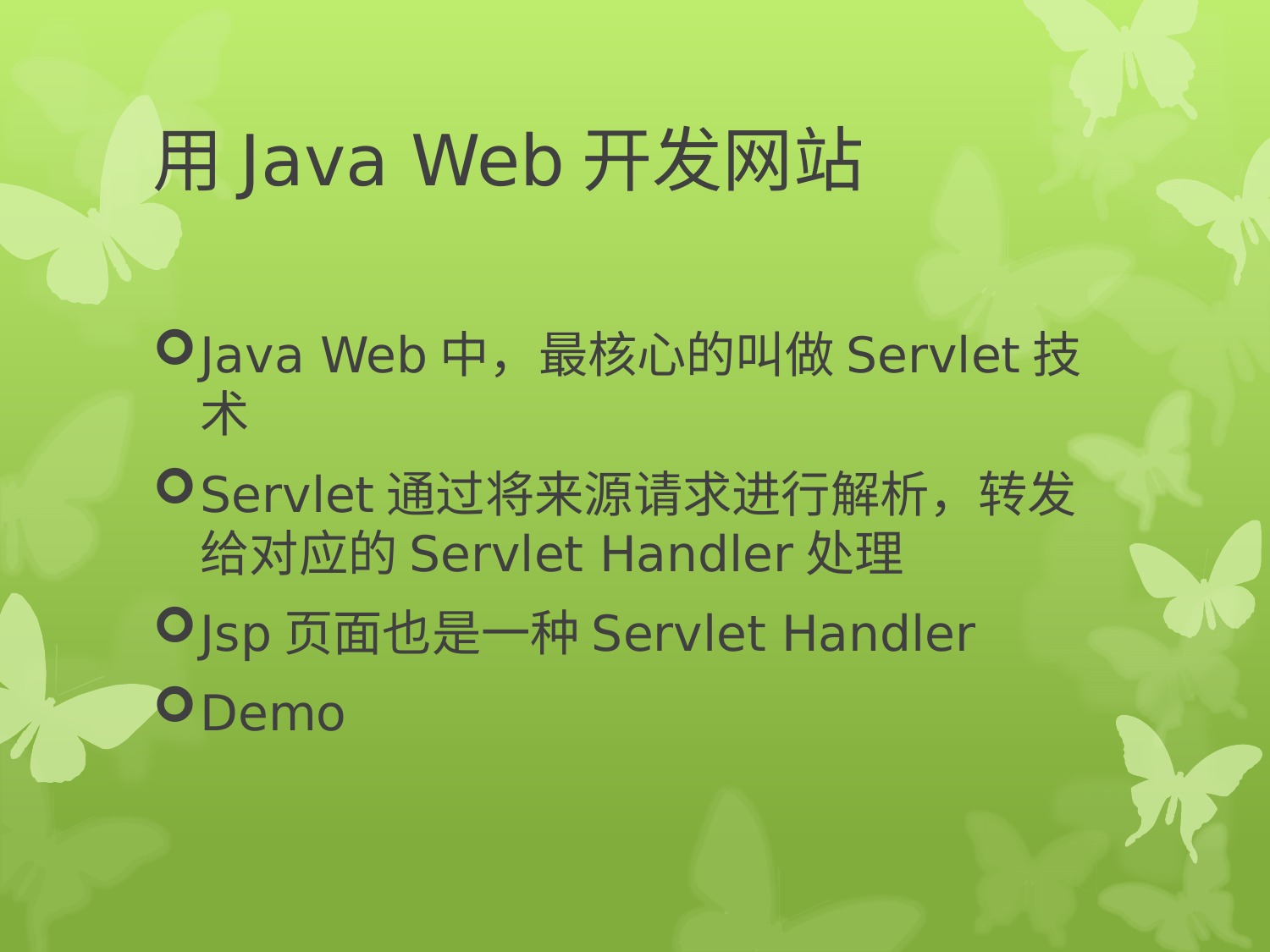

# 用Java Web开发网站
Java Web中，最核心的叫做Servlet技术
Servlet通过将来源请求进行解析，转发给对应的Servlet Handler处理
Jsp页面也是一种Servlet Handler
Demo